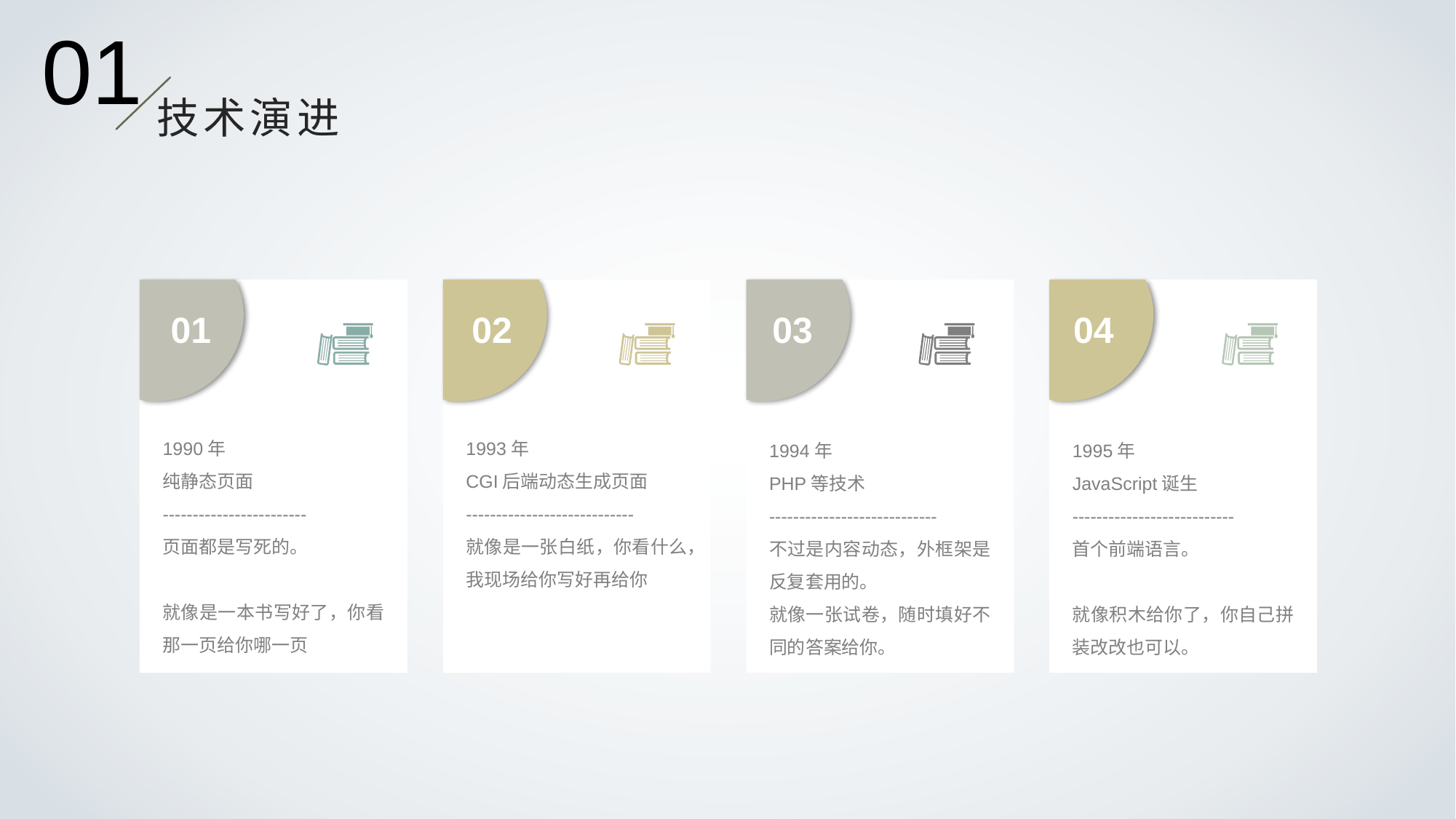

01
技术演进

01

1990年
纯静态页面
------------------------
页面都是写死的。

就像是一本书写好了，你看那一页给你哪一页

02

1993年
CGI后端动态生成页面
----------------------------
就像是一张白纸，你看什么，我现场给你写好再给你

03

1994年
PHP等技术
----------------------------
不过是内容动态，外框架是反复套用的。
就像一张试卷，随时填好不同的答案给你。

04

1995年
JavaScript诞生
---------------------------
首个前端语言。

就像积木给你了，你自己拼装改改也可以。